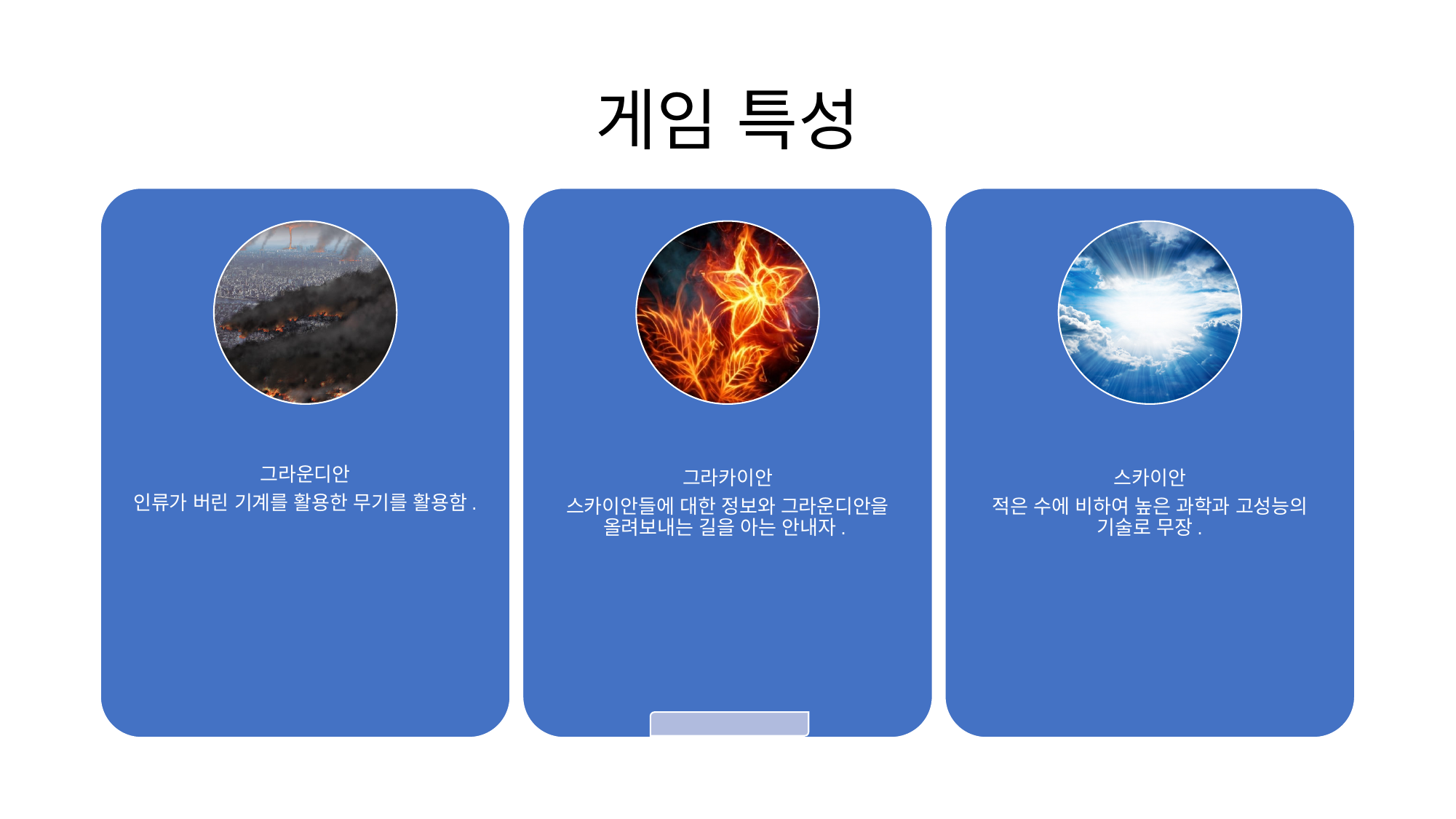

# 게임 특성
그라운디안
인류가 버린 기계를 활용한 무기를 활용함.

그라카이안
스카이안들에 대한 정보와 그라운디안을 올려보내는 길을 아는 안내자.

스카이안
적은 수에 비하여 높은 과학과 고성능의 기술로 무장.